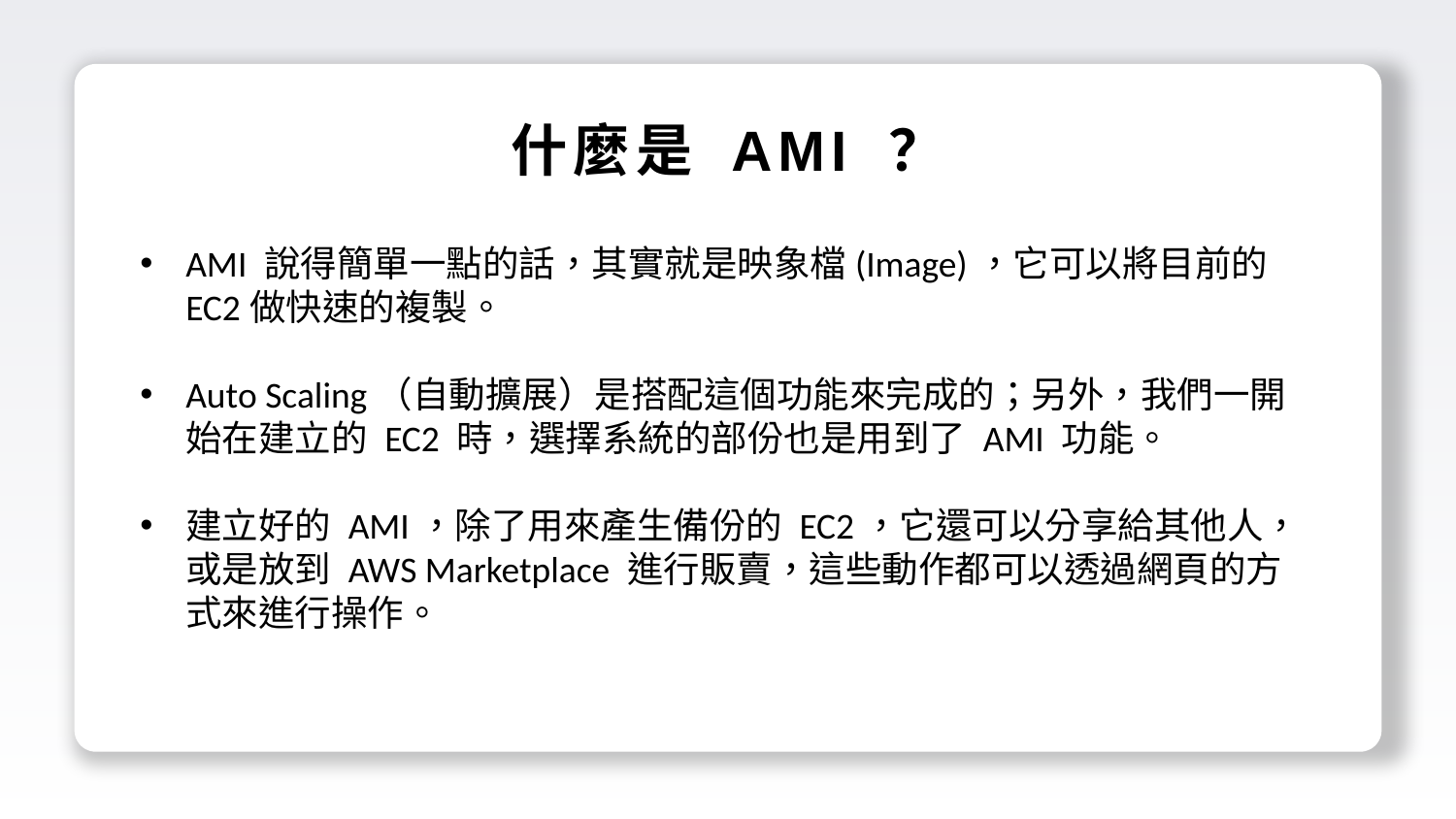

什麼是 AMI ？
AMI 說得簡單一點的話，其實就是映象檔(Image)，它可以將目前的 EC2做快速的複製。

Auto Scaling（自動擴展）是搭配這個功能來完成的；另外，我們一開始在建立的 EC2 時，選擇系統的部份也是用到了 AMI 功能。

建立好的 AMI，除了用來產生備份的 EC2，它還可以分享給其他人，或是放到 AWS Marketplace 進行販賣，這些動作都可以透過網頁的方式來進行操作。